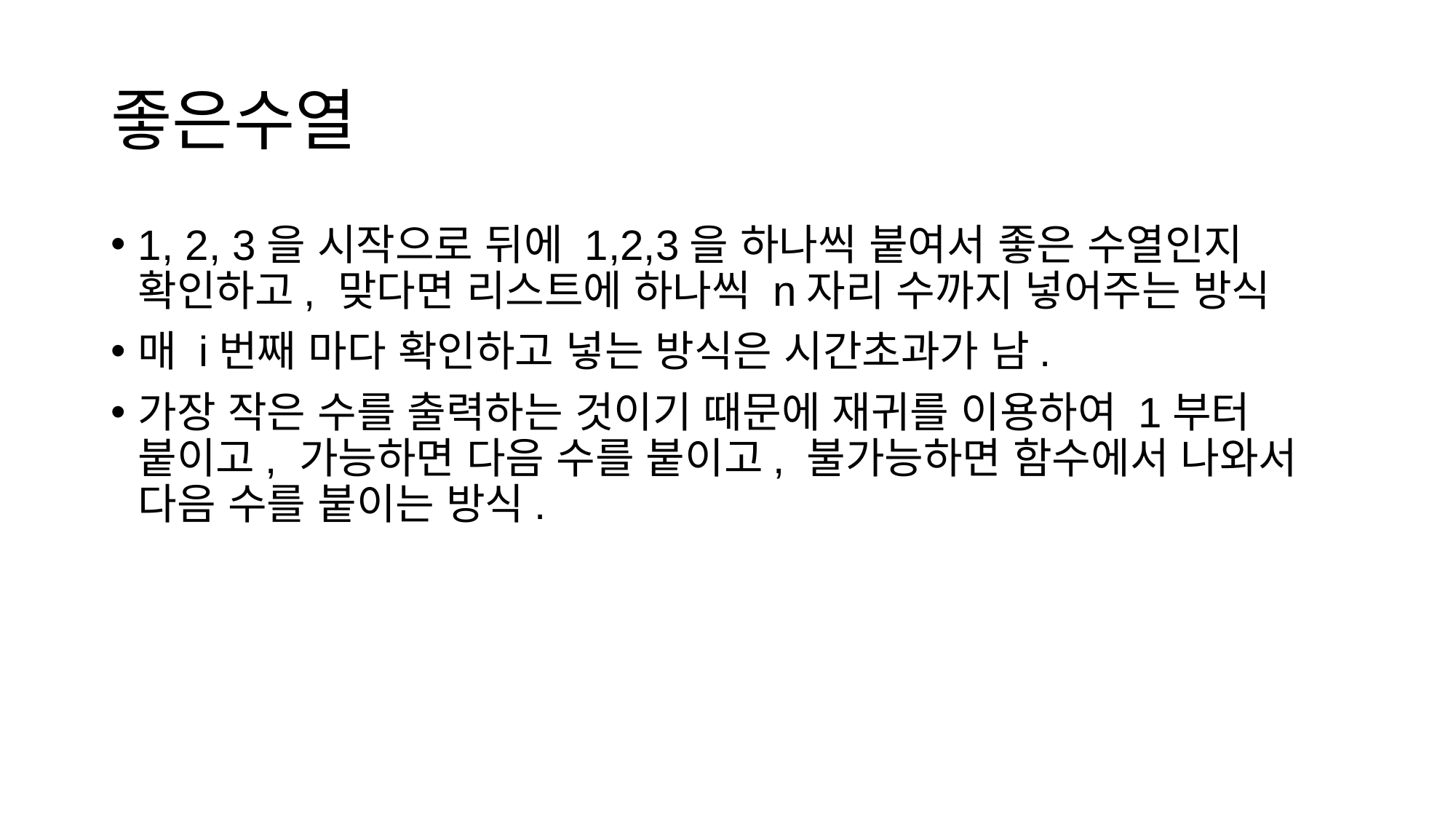

# 좋은수열
1, 2, 3을 시작으로 뒤에 1,2,3을 하나씩 붙여서 좋은 수열인지 확인하고, 맞다면 리스트에 하나씩 n자리 수까지 넣어주는 방식
매 i번째 마다 확인하고 넣는 방식은 시간초과가 남.
가장 작은 수를 출력하는 것이기 때문에 재귀를 이용하여 1부터 붙이고, 가능하면 다음 수를 붙이고, 불가능하면 함수에서 나와서 다음 수를 붙이는 방식.